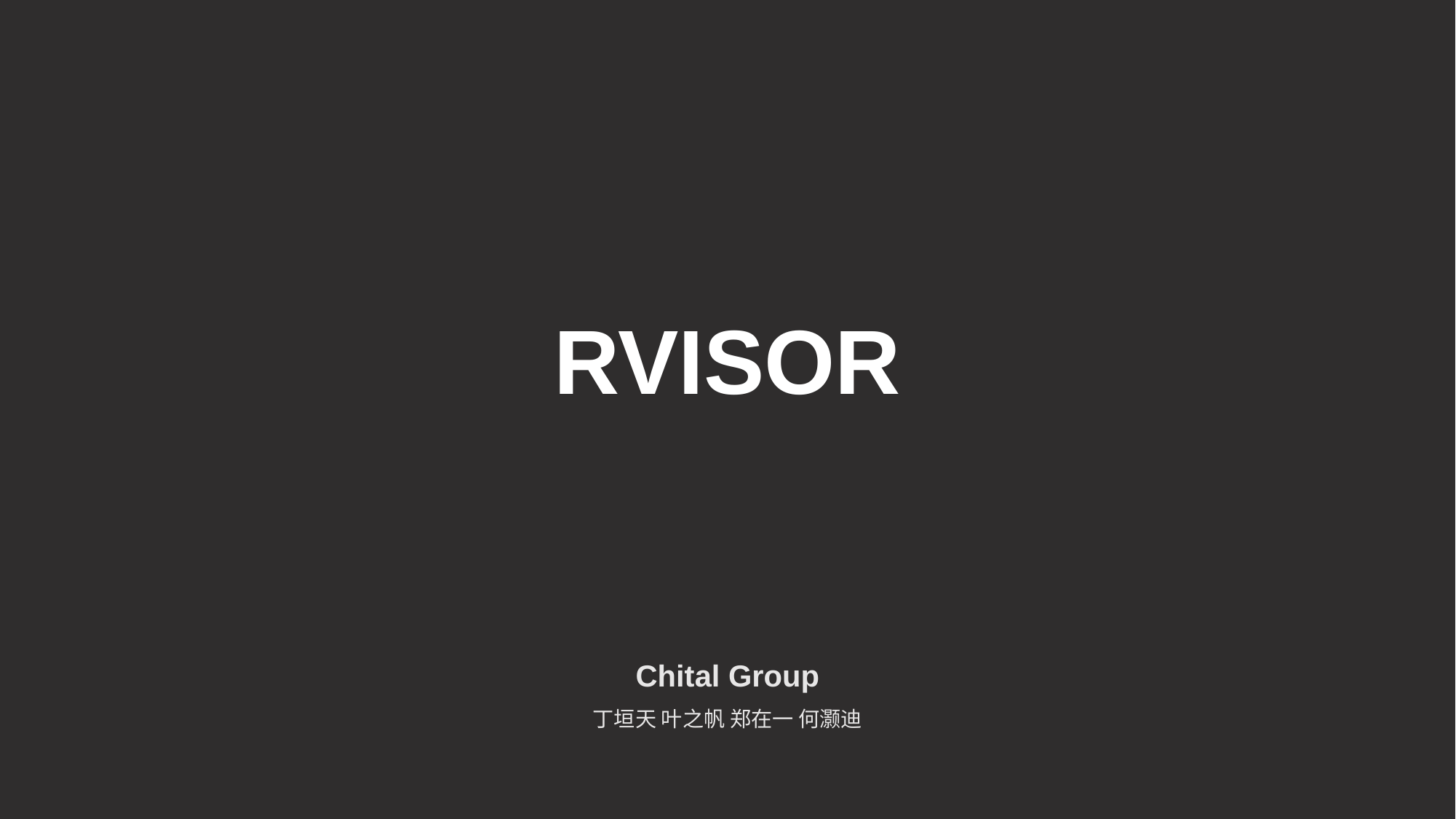

# RVISOR
Chital Group
丁垣天 叶之帆 郑在一 何灏迪